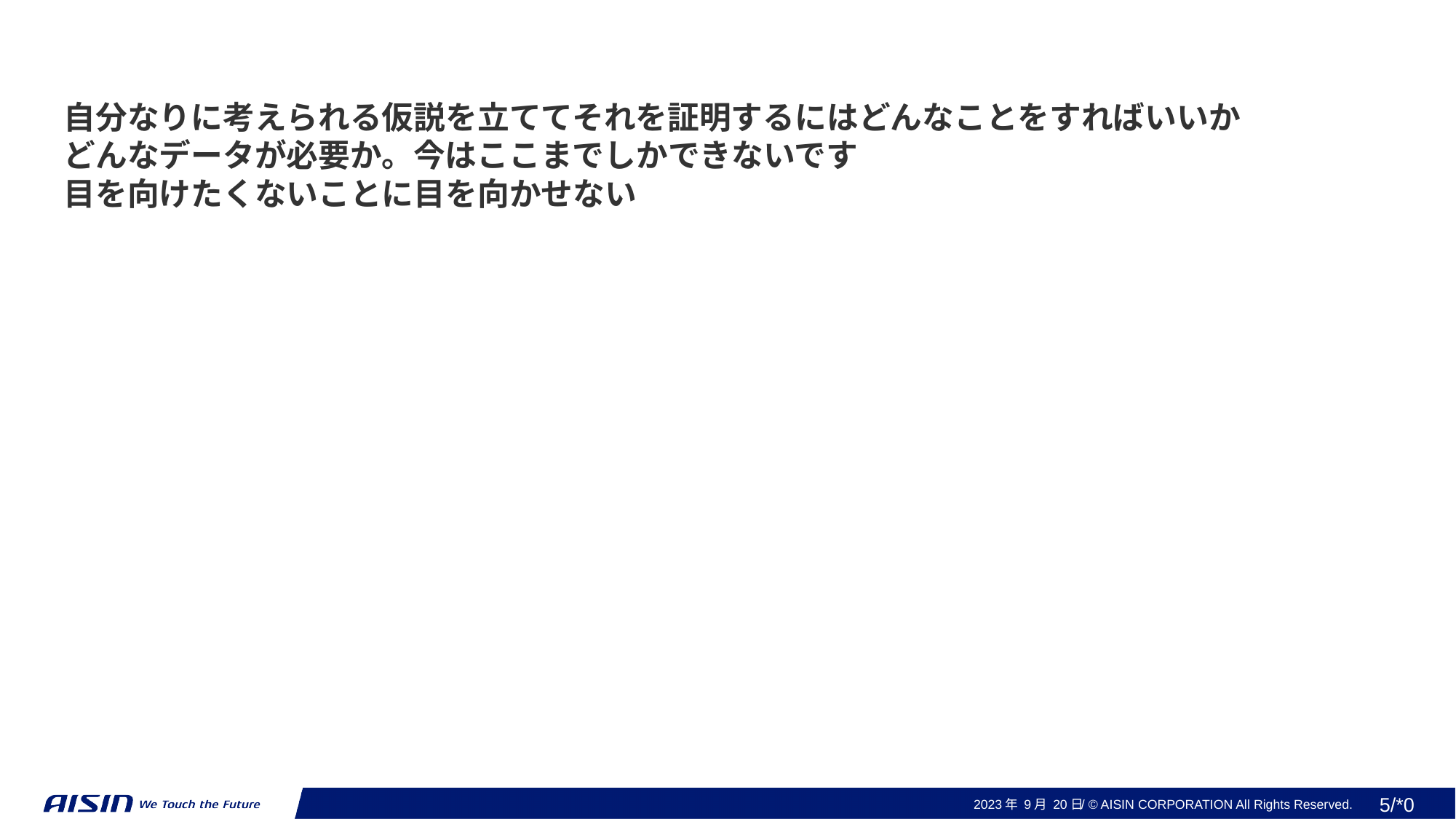

自分なりに考えられる仮説を立ててそれを証明するにはどんなことをすればいいか
どんなデータが必要か。今はここまでしかできないです
目を向けたくないことに目を向かせない
2023年 9月 20日